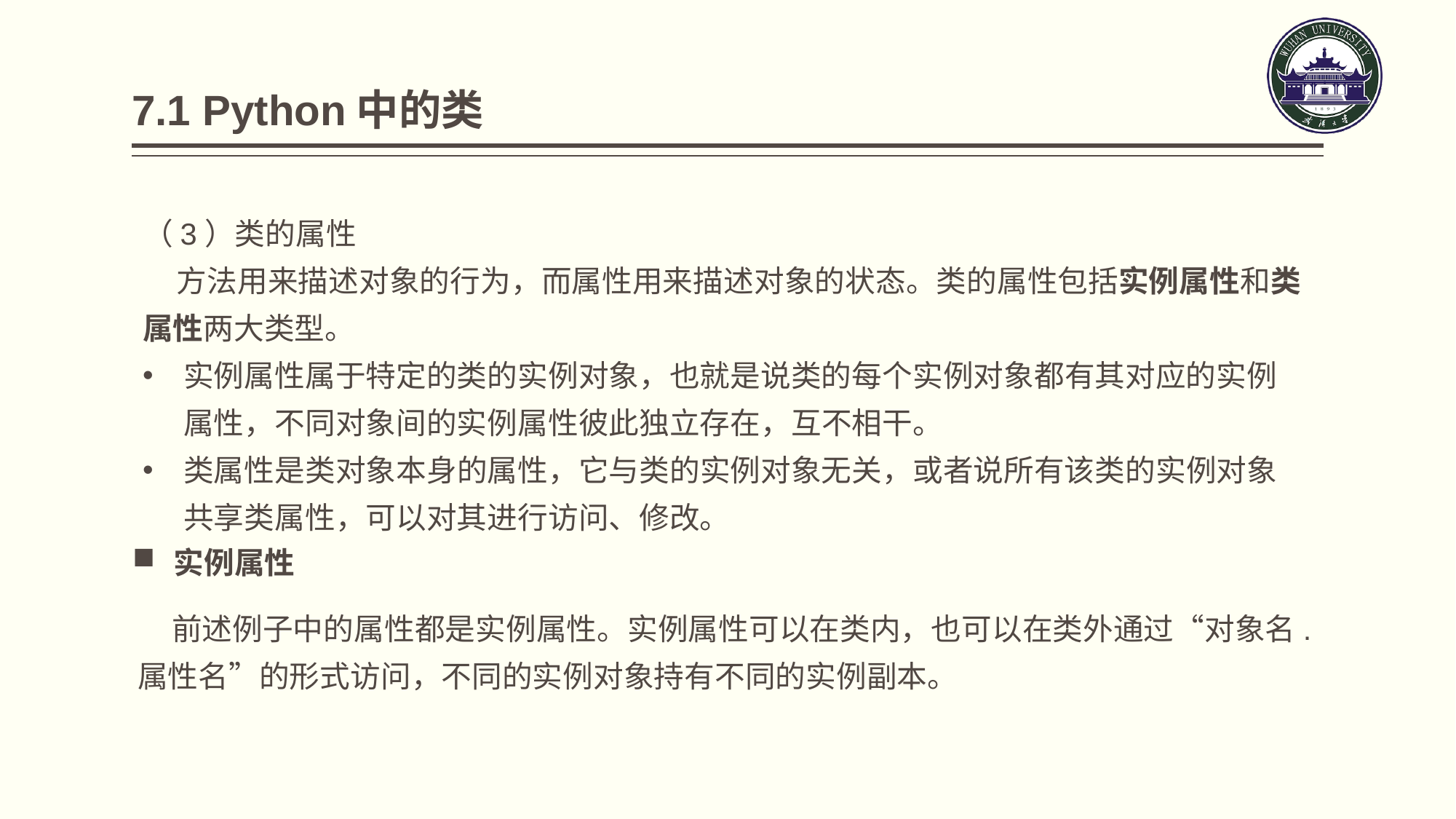

# 7.1 Python中的类
（3）类的属性
    方法用来描述对象的行为，而属性用来描述对象的状态。类的属性包括实例属性和类属性两大类型。
实例属性属于特定的类的实例对象，也就是说类的每个实例对象都有其对应的实例属性，不同对象间的实例属性彼此独立存在，互不相干。
类属性是类对象本身的属性，它与类的实例对象无关，或者说所有该类的实例对象共享类属性，可以对其进行访问、修改。

实例属性
    前述例子中的属性都是实例属性。实例属性可以在类内，也可以在类外通过“对象名.属性名”的形式访问，不同的实例对象持有不同的实例副本。